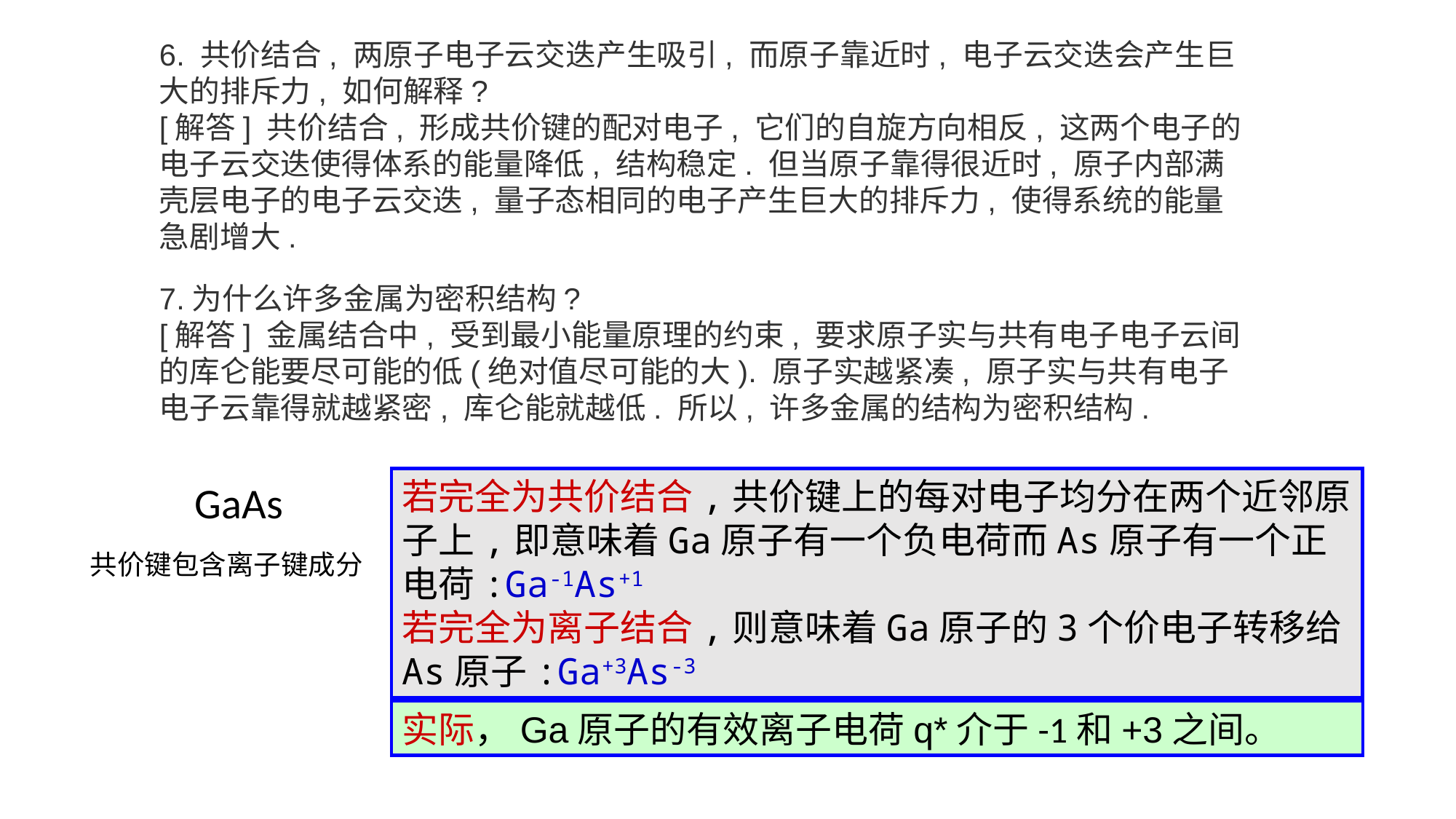

6. 共价结合, 两原子电子云交迭产生吸引, 而原子靠近时, 电子云交迭会产生巨大的排斥力, 如何解释?
[解答] 共价结合, 形成共价键的配对电子, 它们的自旋方向相反, 这两个电子的电子云交迭使得体系的能量降低, 结构稳定. 但当原子靠得很近时, 原子内部满壳层电子的电子云交迭, 量子态相同的电子产生巨大的排斥力, 使得系统的能量急剧增大.
7.为什么许多金属为密积结构?
[解答] 金属结合中, 受到最小能量原理的约束, 要求原子实与共有电子电子云间的库仑能要尽可能的低(绝对值尽可能的大). 原子实越紧凑, 原子实与共有电子电子云靠得就越紧密, 库仑能就越低. 所以, 许多金属的结构为密积结构.
若完全为共价结合,共价键上的每对电子均分在两个近邻原子上,即意味着Ga原子有一个负电荷而As原子有一个正电荷:Ga-1As+1
若完全为离子结合,则意味着Ga原子的3个价电子转移给As原子:Ga+3As-3
实际，Ga原子的有效离子电荷q*介于-1和+3之间。
GaAs
共价键包含离子键成分